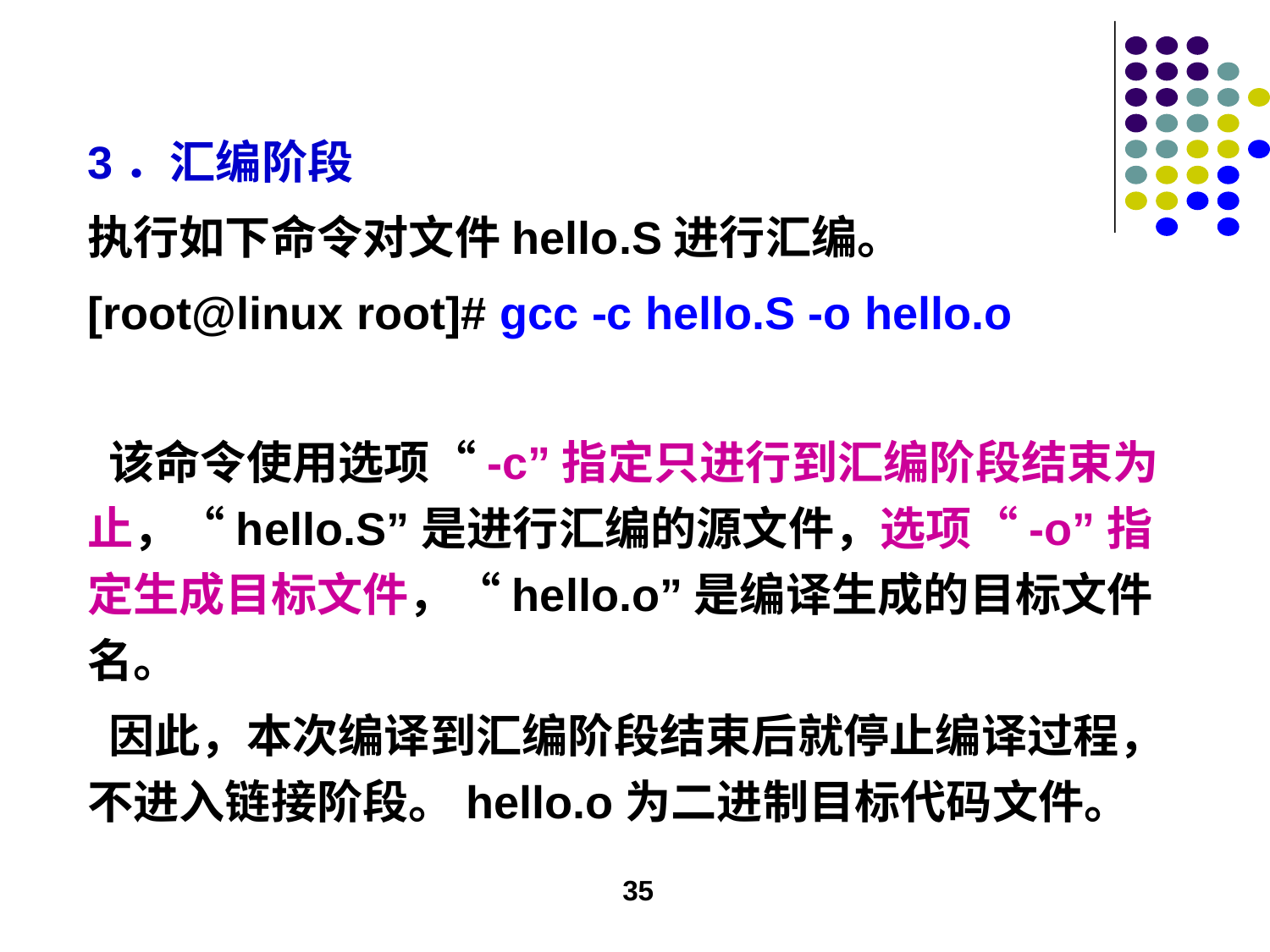

3．汇编阶段
执行如下命令对文件hello.S进行汇编。
[root@linux root]# gcc -c hello.S -o hello.o

 该命令使用选项“-c”指定只进行到汇编阶段结束为止，“hello.S”是进行汇编的源文件，选项“-o”指定生成目标文件，“hello.o”是编译生成的目标文件名。
 因此，本次编译到汇编阶段结束后就停止编译过程，不进入链接阶段。hello.o为二进制目标代码文件。
35